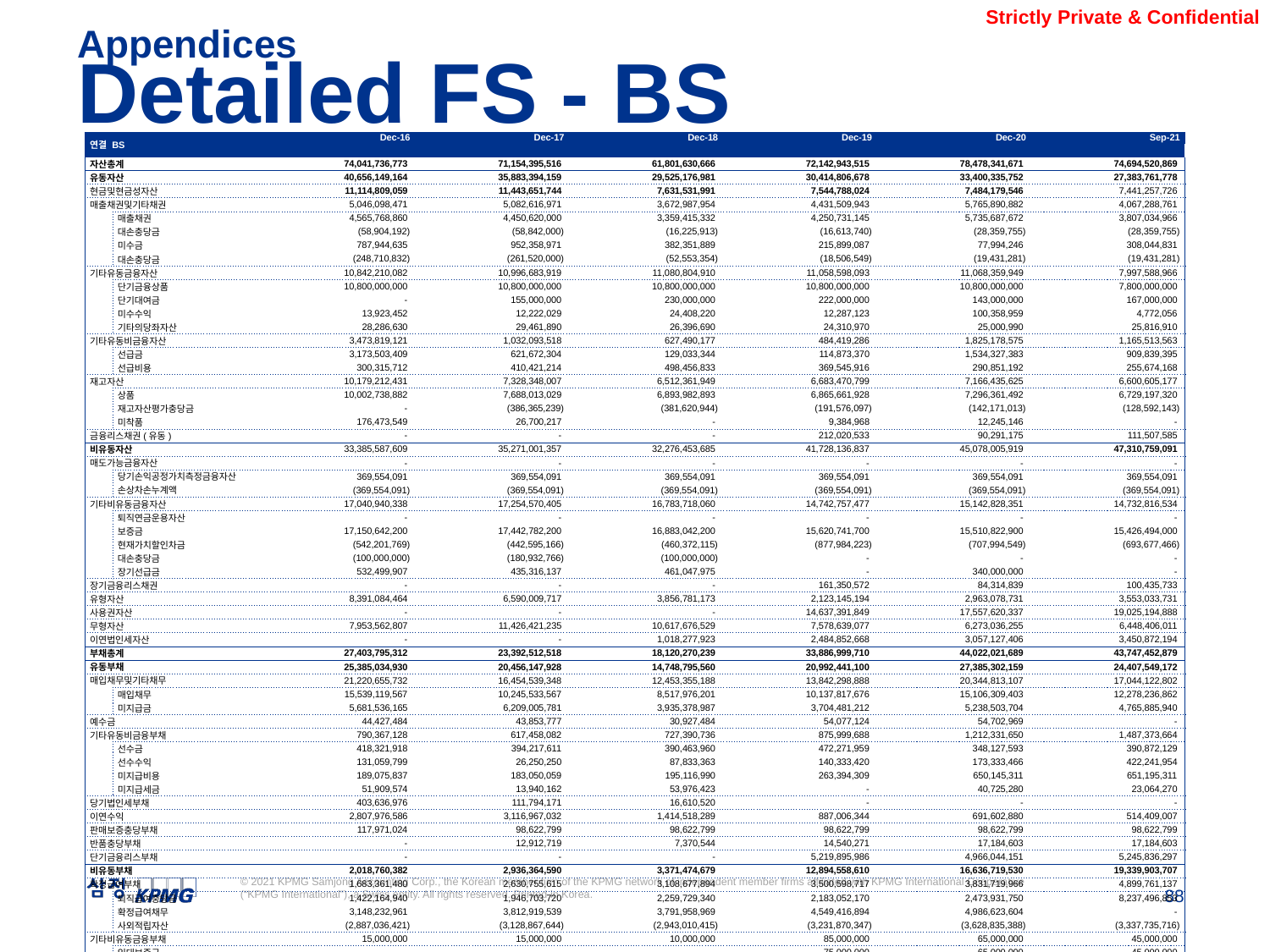

Appendices
Detailed FS - BS
| 연결 BS |  | Dec-16 | Dec-17 | Dec-18 | Dec-19 | Dec-20 | Sep-21 |
| --- | --- | --- | --- | --- | --- | --- | --- |
|  |  |  |  |  |  |  |  |
| 자산총계 |  | 74,041,736,773 | 71,154,395,516 | 61,801,630,666 | 72,142,943,515 | 78,478,341,671 | 74,694,520,869 |
| 유동자산 |  | 40,656,149,164 | 35,883,394,159 | 29,525,176,981 | 30,414,806,678 | 33,400,335,752 | 27,383,761,778 |
| 현금및현금성자산 |  | 11,114,809,059 | 11,443,651,744 | 7,631,531,991 | 7,544,788,024 | 7,484,179,546 | 7,441,257,726 |
| 매출채권및기타채권 |  | 5,046,098,471 | 5,082,616,971 | 3,672,987,954 | 4,431,509,943 | 5,765,890,882 | 4,067,288,761 |
|  | 매출채권 | 4,565,768,860 | 4,450,620,000 | 3,359,415,332 | 4,250,731,145 | 5,735,687,672 | 3,807,034,966 |
|  | 대손충당금 | (58,904,192) | (58,842,000) | (16,225,913) | (16,613,740) | (28,359,755) | (28,359,755) |
|  | 미수금 | 787,944,635 | 952,358,971 | 382,351,889 | 215,899,087 | 77,994,246 | 308,044,831 |
|  | 대손충당금 | (248,710,832) | (261,520,000) | (52,553,354) | (18,506,549) | (19,431,281) | (19,431,281) |
| 기타유동금융자산 |  | 10,842,210,082 | 10,996,683,919 | 11,080,804,910 | 11,058,598,093 | 11,068,359,949 | 7,997,588,966 |
|  | 단기금융상품 | 10,800,000,000 | 10,800,000,000 | 10,800,000,000 | 10,800,000,000 | 10,800,000,000 | 7,800,000,000 |
|  | 단기대여금 | - | 155,000,000 | 230,000,000 | 222,000,000 | 143,000,000 | 167,000,000 |
|  | 미수수익 | 13,923,452 | 12,222,029 | 24,408,220 | 12,287,123 | 100,358,959 | 4,772,056 |
|  | 기타의당좌자산 | 28,286,630 | 29,461,890 | 26,396,690 | 24,310,970 | 25,000,990 | 25,816,910 |
| 기타유동비금융자산 |  | 3,473,819,121 | 1,032,093,518 | 627,490,177 | 484,419,286 | 1,825,178,575 | 1,165,513,563 |
|  | 선급금 | 3,173,503,409 | 621,672,304 | 129,033,344 | 114,873,370 | 1,534,327,383 | 909,839,395 |
|  | 선급비용 | 300,315,712 | 410,421,214 | 498,456,833 | 369,545,916 | 290,851,192 | 255,674,168 |
| 재고자산 |  | 10,179,212,431 | 7,328,348,007 | 6,512,361,949 | 6,683,470,799 | 7,166,435,625 | 6,600,605,177 |
|  | 상품 | 10,002,738,882 | 7,688,013,029 | 6,893,982,893 | 6,865,661,928 | 7,296,361,492 | 6,729,197,320 |
|  | 재고자산평가충당금 | - | (386,365,239) | (381,620,944) | (191,576,097) | (142,171,013) | (128,592,143) |
|  | 미착품 | 176,473,549 | 26,700,217 | - | 9,384,968 | 12,245,146 | - |
| 금융리스채권(유동) |  | - | - | - | 212,020,533 | 90,291,175 | 111,507,585 |
| 비유동자산 |  | 33,385,587,609 | 35,271,001,357 | 32,276,453,685 | 41,728,136,837 | 45,078,005,919 | 47,310,759,091 |
| 매도가능금융자산 |  | - | - | - | - | - | - |
|  | 당기손익공정가치측정금융자산 | 369,554,091 | 369,554,091 | 369,554,091 | 369,554,091 | 369,554,091 | 369,554,091 |
|  | 손상차손누계액 | (369,554,091) | (369,554,091) | (369,554,091) | (369,554,091) | (369,554,091) | (369,554,091) |
| 기타비유동금융자산 |  | 17,040,940,338 | 17,254,570,405 | 16,783,718,060 | 14,742,757,477 | 15,142,828,351 | 14,732,816,534 |
|  | 퇴직연금운용자산 | - | - | - | - | - | - |
|  | 보증금 | 17,150,642,200 | 17,442,782,200 | 16,883,042,200 | 15,620,741,700 | 15,510,822,900 | 15,426,494,000 |
|  | 현재가치할인차금 | (542,201,769) | (442,595,166) | (460,372,115) | (877,984,223) | (707,994,549) | (693,677,466) |
|  | 대손충당금 | (100,000,000) | (180,932,766) | (100,000,000) | - | - | - |
|  | 장기선급금 | 532,499,907 | 435,316,137 | 461,047,975 | - | 340,000,000 | - |
| 장기금융리스채권 |  | - | - | - | 161,350,572 | 84,314,839 | 100,435,733 |
| 유형자산 |  | 8,391,084,464 | 6,590,009,717 | 3,856,781,173 | 2,123,145,194 | 2,963,078,731 | 3,553,033,731 |
| 사용권자산 |  | - | - | - | 14,637,391,849 | 17,557,620,337 | 19,025,194,888 |
| 무형자산 |  | 7,953,562,807 | 11,426,421,235 | 10,617,676,529 | 7,578,639,077 | 6,273,036,255 | 6,448,406,011 |
| 이연법인세자산 |  | - | - | 1,018,277,923 | 2,484,852,668 | 3,057,127,406 | 3,450,872,194 |
| 부채총계 |  | 27,403,795,312 | 23,392,512,518 | 18,120,270,239 | 33,886,999,710 | 44,022,021,689 | 43,747,452,879 |
| 유동부채 |  | 25,385,034,930 | 20,456,147,928 | 14,748,795,560 | 20,992,441,100 | 27,385,302,159 | 24,407,549,172 |
| 매입채무및기타채무 |  | 21,220,655,732 | 16,454,539,348 | 12,453,355,188 | 13,842,298,888 | 20,344,813,107 | 17,044,122,802 |
|  | 매입채무 | 15,539,119,567 | 10,245,533,567 | 8,517,976,201 | 10,137,817,676 | 15,106,309,403 | 12,278,236,862 |
|  | 미지급금 | 5,681,536,165 | 6,209,005,781 | 3,935,378,987 | 3,704,481,212 | 5,238,503,704 | 4,765,885,940 |
| 예수금 |  | 44,427,484 | 43,853,777 | 30,927,484 | 54,077,124 | 54,702,969 | - |
| 기타유동비금융부채 |  | 790,367,128 | 617,458,082 | 727,390,736 | 875,999,688 | 1,212,331,650 | 1,487,373,664 |
|  | 선수금 | 418,321,918 | 394,217,611 | 390,463,960 | 472,271,959 | 348,127,593 | 390,872,129 |
|  | 선수수익 | 131,059,799 | 26,250,250 | 87,833,363 | 140,333,420 | 173,333,466 | 422,241,954 |
|  | 미지급비용 | 189,075,837 | 183,050,059 | 195,116,990 | 263,394,309 | 650,145,311 | 651,195,311 |
|  | 미지급세금 | 51,909,574 | 13,940,162 | 53,976,423 | - | 40,725,280 | 23,064,270 |
| 당기법인세부채 |  | 403,636,976 | 111,794,171 | 16,610,520 | - | - | - |
| 이연수익 |  | 2,807,976,586 | 3,116,967,032 | 1,414,518,289 | 887,006,344 | 691,602,880 | 514,409,007 |
| 판매보증충당부채 |  | 117,971,024 | 98,622,799 | 98,622,799 | 98,622,799 | 98,622,799 | 98,622,799 |
| 반품충당부채 |  | - | 12,912,719 | 7,370,544 | 14,540,271 | 17,184,603 | 17,184,603 |
| 단기금융리스부채 |  | - | - | - | 5,219,895,986 | 4,966,044,151 | 5,245,836,297 |
| 비유동부채 |  | 2,018,760,382 | 2,936,364,590 | 3,371,474,679 | 12,894,558,610 | 16,636,719,530 | 19,339,903,707 |
| 확정급여부채 |  | 1,683,361,480 | 2,630,755,615 | 3,108,677,894 | 3,500,598,717 | 3,831,719,966 | 4,899,761,137 |
|  | 퇴직급여충당금 | 1,422,164,940 | 1,946,703,720 | 2,259,729,340 | 2,183,052,170 | 2,473,931,750 | 8,237,496,853 |
|  | 확정급여채무 | 3,148,232,961 | 3,812,919,539 | 3,791,958,969 | 4,549,416,894 | 4,986,623,604 | - |
|  | 사외적립자산 | (2,887,036,421) | (3,128,867,644) | (2,943,010,415) | (3,231,870,347) | (3,628,835,388) | (3,337,735,716) |
| 기타비유동금융부채 |  | 15,000,000 | 15,000,000 | 10,000,000 | 85,000,000 | 65,000,000 | 45,000,000 |
|  | 임대보증금 | - | - | - | 75,000,000 | 65,000,000 | 45,000,000 |
|  | 예수보증금 | 15,000,000 | 15,000,000 | 10,000,000 | 10,000,000 | - | - |
| 복구충당부채 |  | 274,497,849 | 282,591,647 | 252,796,785 | 452,282,654 | 1,147,858,536 | 1,108,050,461 |
| 이연법인세부채 |  | 45,901,053 | 8,017,328 | - | - | - | - |
| 장기금융리스부채 |  | - | - | - | 8,856,677,239 | 11,592,141,028 | 13,287,092,109 |